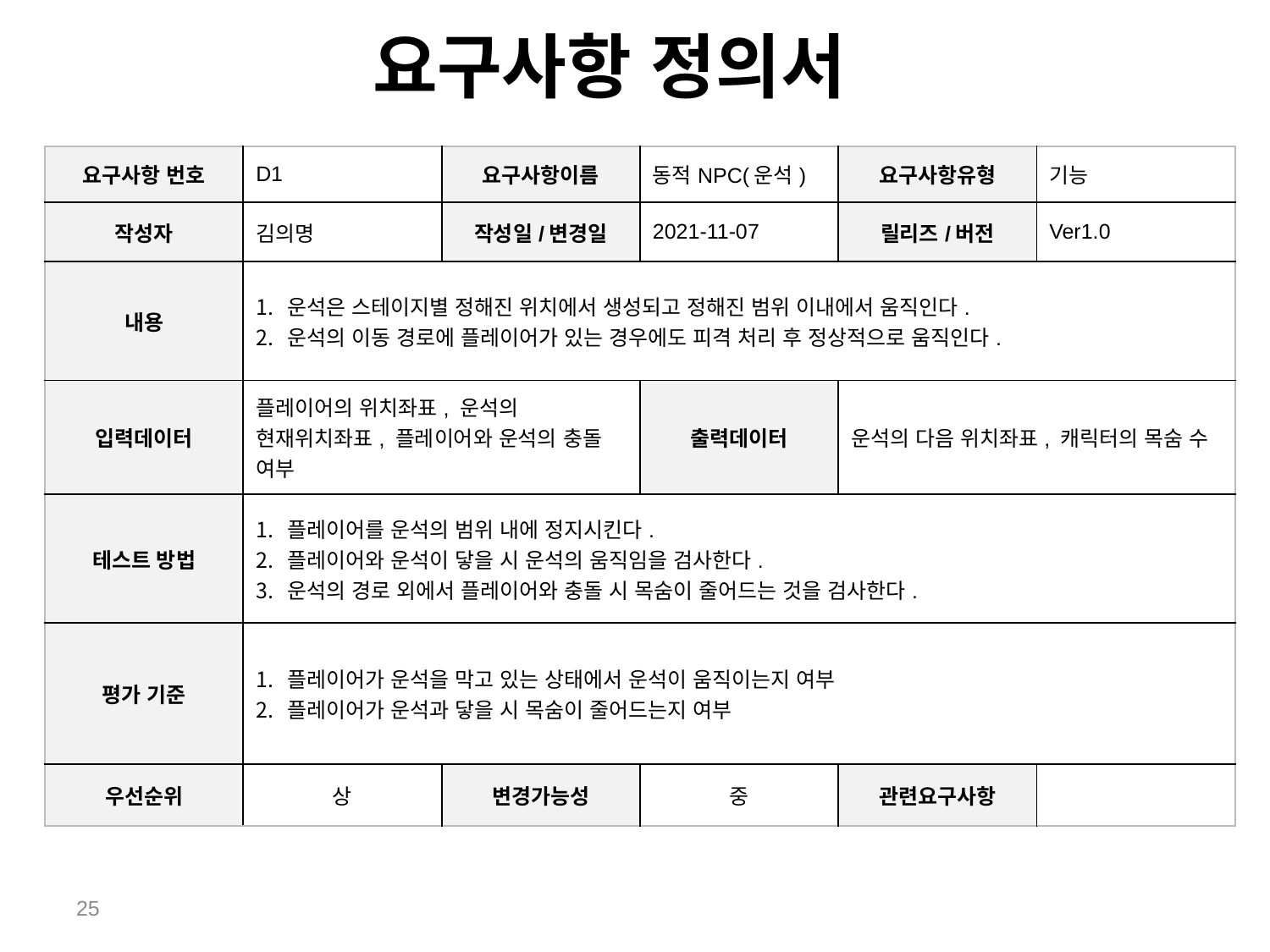

요구사항 정의서
| 요구사항 번호 | D1 | 요구사항이름 | 동적NPC(운석) | 요구사항유형 | 기능 |
| --- | --- | --- | --- | --- | --- |
| 작성자 | 김의명 | 작성일/변경일 | 2021-11-07 | 릴리즈/버전 | Ver1.0 |
| 내용 | 운석은 스테이지별 정해진 위치에서 생성되고 정해진 범위 이내에서 움직인다. 운석의 이동 경로에 플레이어가 있는 경우에도 피격 처리 후 정상적으로 움직인다. |  |  |  |  |
| 입력데이터 | 플레이어의 위치좌표, 운석의 현재위치좌표, 플레이어와 운석의 충돌 여부 |  | 출력데이터 | 운석의 다음 위치좌표, 캐릭터의 목숨 수 |  |
| 테스트 방법 | 플레이어를 운석의 범위 내에 정지시킨다. 플레이어와 운석이 닿을 시 운석의 움직임을 검사한다. 운석의 경로 외에서 플레이어와 충돌 시 목숨이 줄어드는 것을 검사한다. |  |  |  |  |
| 평가 기준 | 플레이어가 운석을 막고 있는 상태에서 운석이 움직이는지 여부 플레이어가 운석과 닿을 시 목숨이 줄어드는지 여부 |  |  |  |  |
| 우선순위 | 상 | 변경가능성 | 중 | 관련요구사항 |  |
25